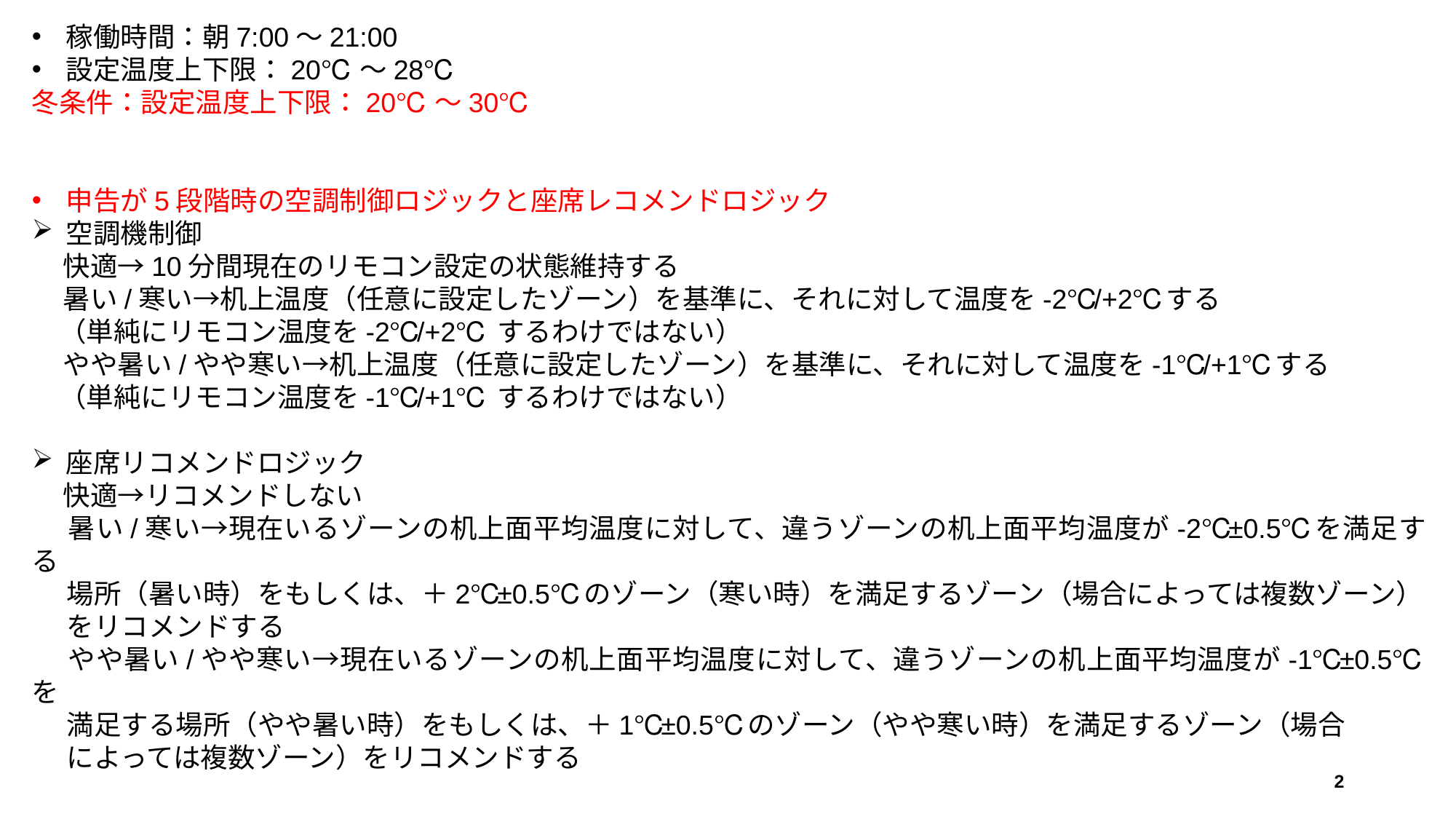

稼働時間：朝7:00～21:00
設定温度上下限：20℃～28℃
冬条件：設定温度上下限：20℃～30℃

申告が5段階時の空調制御ロジックと座席レコメンドロジック
空調機制御
    快適→10分間現在のリモコン設定の状態維持する
    暑い/寒い→机上温度（任意に設定したゾーン）を基準に、それに対して温度を-2℃/+2℃する
　（単純にリモコン温度を-2℃/+2℃ するわけではない）
    やや暑い/やや寒い→机上温度（任意に設定したゾーン）を基準に、それに対して温度を-1℃/+1℃する
　（単純にリモコン温度を-1℃/+1℃ するわけではない）

座席リコメンドロジック
    快適→リコメンドしない
  暑い/寒い→現在いるゾーンの机上面平均温度に対して、違うゾーンの机上面平均温度が-2℃±0.5℃を満足する
  場所（暑い時）をもしくは、＋2℃±0.5℃のゾーン（寒い時）を満足するゾーン（場合によっては複数ゾーン）
  をリコメンドする
  やや暑い/やや寒い→現在いるゾーンの机上面平均温度に対して、違うゾーンの机上面平均温度が-1℃±0.5℃を
  満足する場所（やや暑い時）をもしくは、＋1℃±0.5℃のゾーン（やや寒い時）を満足するゾーン（場合
  によっては複数ゾーン）をリコメンドする
2